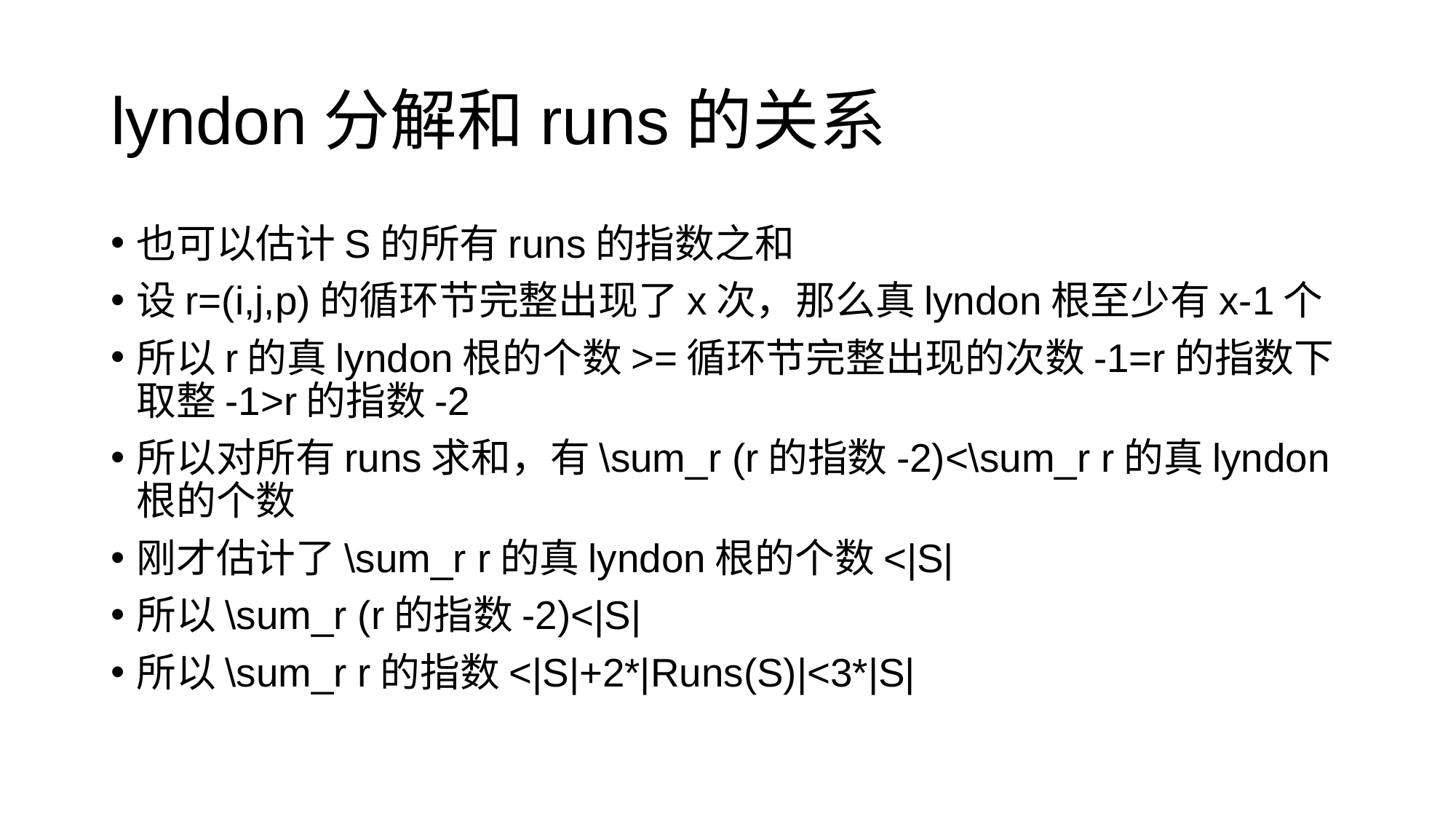

# lyndon分解和runs的关系
也可以估计S的所有runs的指数之和
设r=(i,j,p)的循环节完整出现了x次，那么真lyndon根至少有x-1个
所以r的真lyndon根的个数>=循环节完整出现的次数-1=r的指数下取整-1>r的指数-2
所以对所有runs求和，有\sum_r (r的指数-2)<\sum_r r的真lyndon根的个数
刚才估计了\sum_r r的真lyndon根的个数<|S|
所以\sum_r (r的指数-2)<|S|
所以\sum_r r的指数<|S|+2*|Runs(S)|<3*|S|